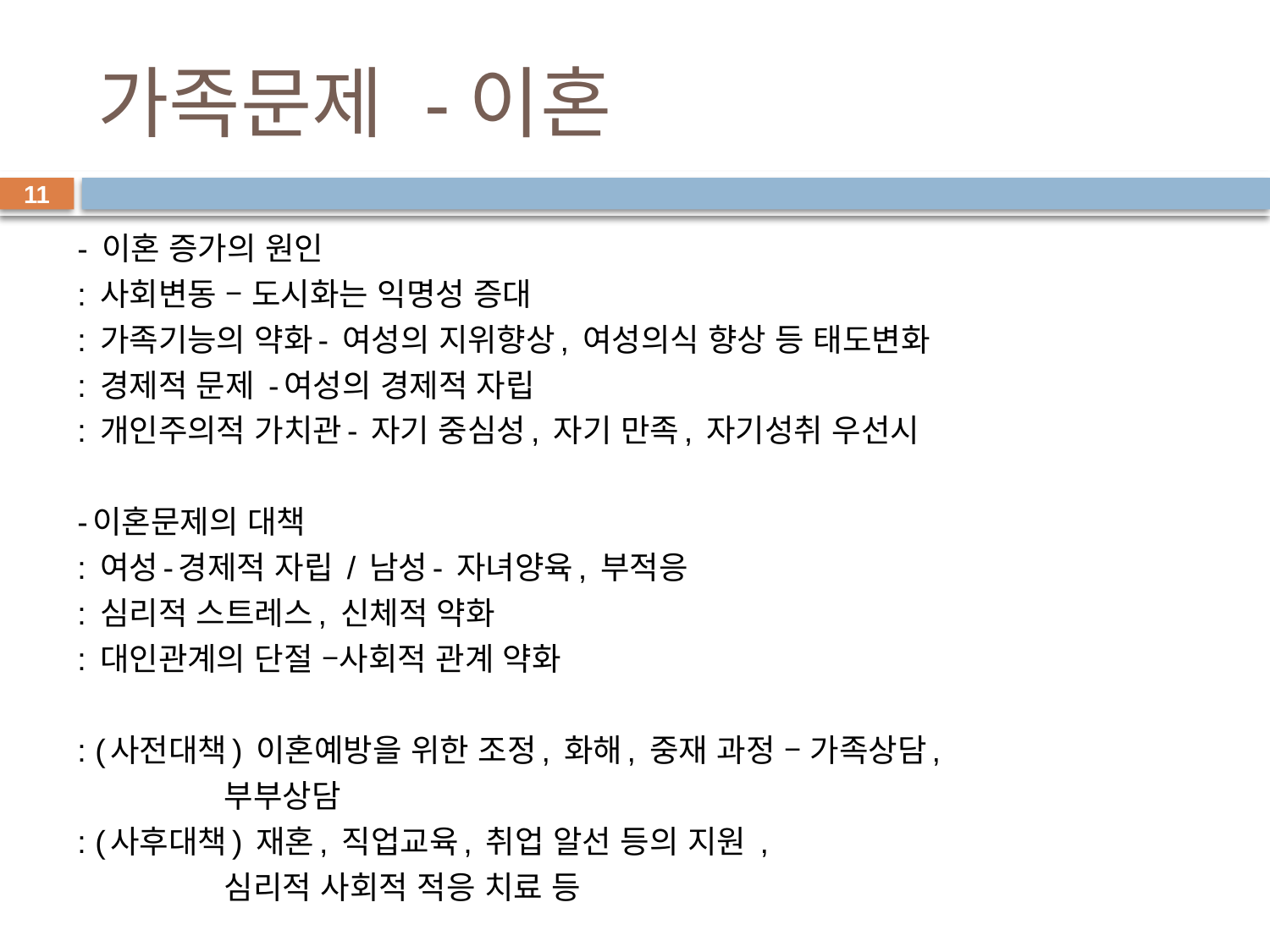

# 가족문제 -이혼
11
- 이혼 증가의 원인
: 사회변동 – 도시화는 익명성 증대
: 가족기능의 약화- 여성의 지위향상, 여성의식 향상 등 태도변화
: 경제적 문제 -여성의 경제적 자립
: 개인주의적 가치관- 자기 중심성, 자기 만족, 자기성취 우선시

-이혼문제의 대책
: 여성-경제적 자립 / 남성- 자녀양육, 부적응
: 심리적 스트레스, 신체적 약화
: 대인관계의 단절 –사회적 관계 약화

: (사전대책) 이혼예방을 위한 조정, 화해, 중재 과정 – 가족상담,
                부부상담
: (사후대책) 재혼, 직업교육, 취업 알선 등의 지원 ,
                심리적 사회적 적응 치료 등